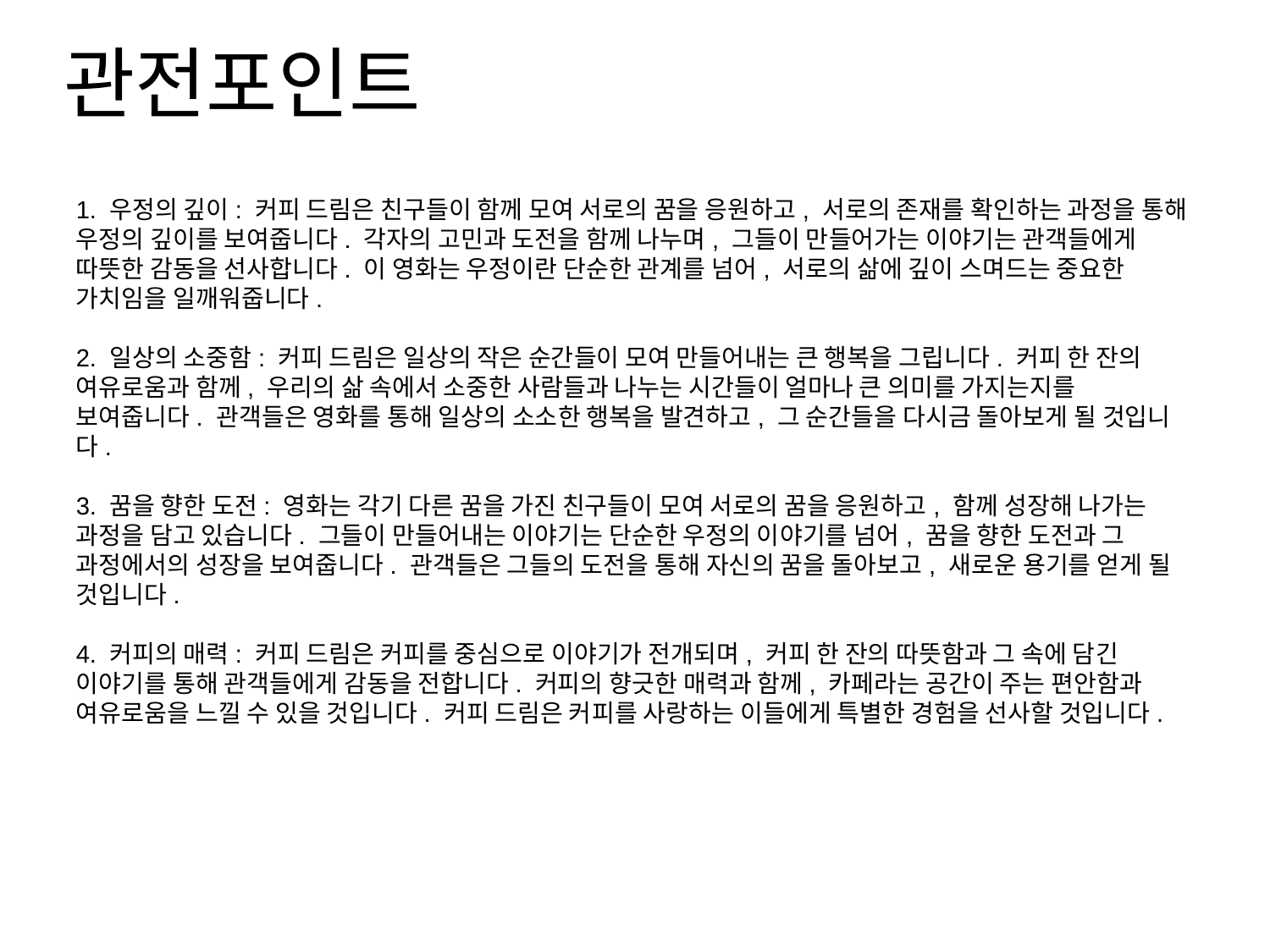

# 관전포인트

1. 우정의 깊이: 커피 드림은 친구들이 함께 모여 서로의 꿈을 응원하고, 서로의 존재를 확인하는 과정을 통해 우정의 깊이를 보여줍니다. 각자의 고민과 도전을 함께 나누며, 그들이 만들어가는 이야기는 관객들에게 따뜻한 감동을 선사합니다. 이 영화는 우정이란 단순한 관계를 넘어, 서로의 삶에 깊이 스며드는 중요한 가치임을 일깨워줍니다.

2. 일상의 소중함: 커피 드림은 일상의 작은 순간들이 모여 만들어내는 큰 행복을 그립니다. 커피 한 잔의 여유로움과 함께, 우리의 삶 속에서 소중한 사람들과 나누는 시간들이 얼마나 큰 의미를 가지는지를 보여줍니다. 관객들은 영화를 통해 일상의 소소한 행복을 발견하고, 그 순간들을 다시금 돌아보게 될 것입니다.

3. 꿈을 향한 도전: 영화는 각기 다른 꿈을 가진 친구들이 모여 서로의 꿈을 응원하고, 함께 성장해 나가는 과정을 담고 있습니다. 그들이 만들어내는 이야기는 단순한 우정의 이야기를 넘어, 꿈을 향한 도전과 그 과정에서의 성장을 보여줍니다. 관객들은 그들의 도전을 통해 자신의 꿈을 돌아보고, 새로운 용기를 얻게 될 것입니다.

4. 커피의 매력: 커피 드림은 커피를 중심으로 이야기가 전개되며, 커피 한 잔의 따뜻함과 그 속에 담긴 이야기를 통해 관객들에게 감동을 전합니다. 커피의 향긋한 매력과 함께, 카페라는 공간이 주는 편안함과 여유로움을 느낄 수 있을 것입니다. 커피 드림은 커피를 사랑하는 이들에게 특별한 경험을 선사할 것입니다.